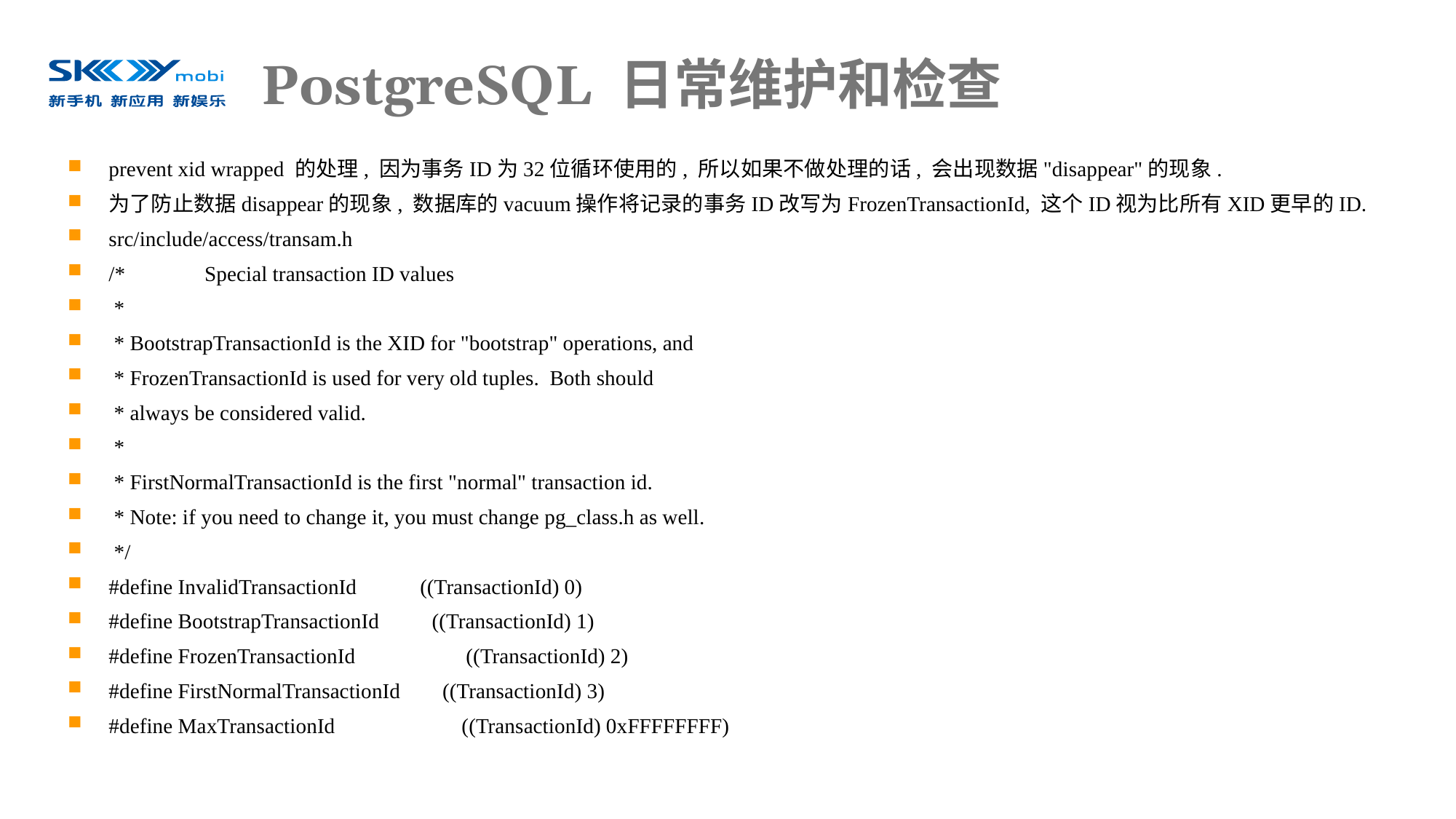

# PostgreSQL 日常维护和检查
prevent xid wrapped 的处理, 因为事务ID为32位循环使用的, 所以如果不做处理的话, 会出现数据"disappear"的现象.
为了防止数据disappear的现象, 数据库的vacuum操作将记录的事务ID改写为FrozenTransactionId, 这个ID视为比所有XID更早的ID.
src/include/access/transam.h
/*               Special transaction ID values
 *
 * BootstrapTransactionId is the XID for "bootstrap" operations, and
 * FrozenTransactionId is used for very old tuples.  Both should
 * always be considered valid.
 *
 * FirstNormalTransactionId is the first "normal" transaction id.
 * Note: if you need to change it, you must change pg_class.h as well.
 */
#define InvalidTransactionId            ((TransactionId) 0)
#define BootstrapTransactionId          ((TransactionId) 1)
#define FrozenTransactionId                     ((TransactionId) 2)
#define FirstNormalTransactionId        ((TransactionId) 3)
#define MaxTransactionId                        ((TransactionId) 0xFFFFFFFF)